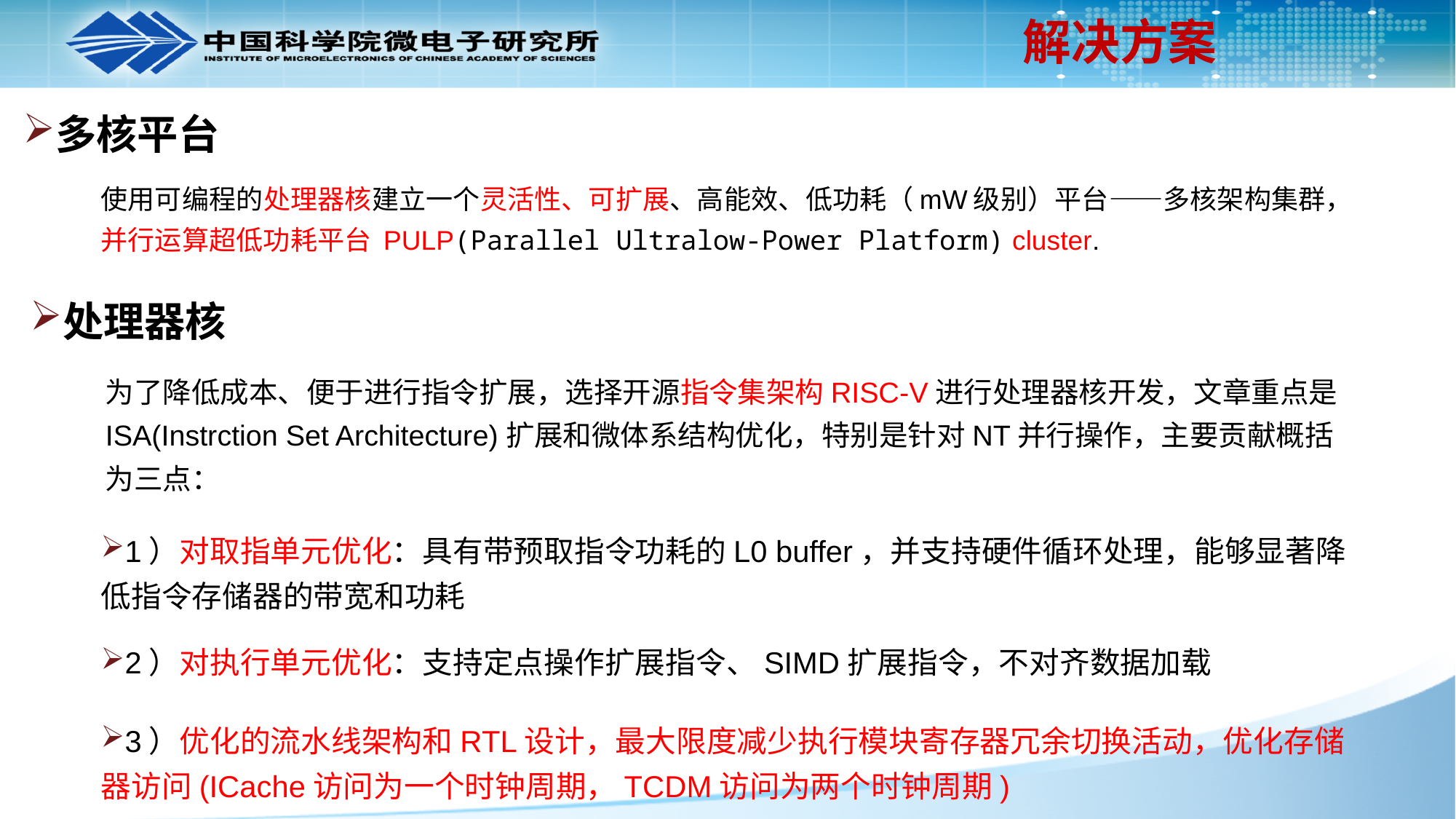

# 解决方案
多核平台

使用可编程的处理器核建立一个灵活性、可扩展、高能效、低功耗（mW级别）平台——多核架构集群，并行运算超低功耗平台 PULP(Parallel Ultralow-Power Platform) cluster.
处理器核
为了降低成本、便于进行指令扩展，选择开源指令集架构RISC-V进行处理器核开发，文章重点是ISA(Instrction Set Architecture)扩展和微体系结构优化，特别是针对NT并行操作，主要贡献概括为三点：
1）对取指单元优化：具有带预取指令功耗的L0 buffer，并支持硬件循环处理，能够显著降低指令存储器的带宽和功耗
2）对执行单元优化：支持定点操作扩展指令、SIMD扩展指令，不对齐数据加载
3）优化的流水线架构和RTL设计，最大限度减少执行模块寄存器冗余切换活动，优化存储器访问(ICache访问为一个时钟周期，TCDM访问为两个时钟周期)
7